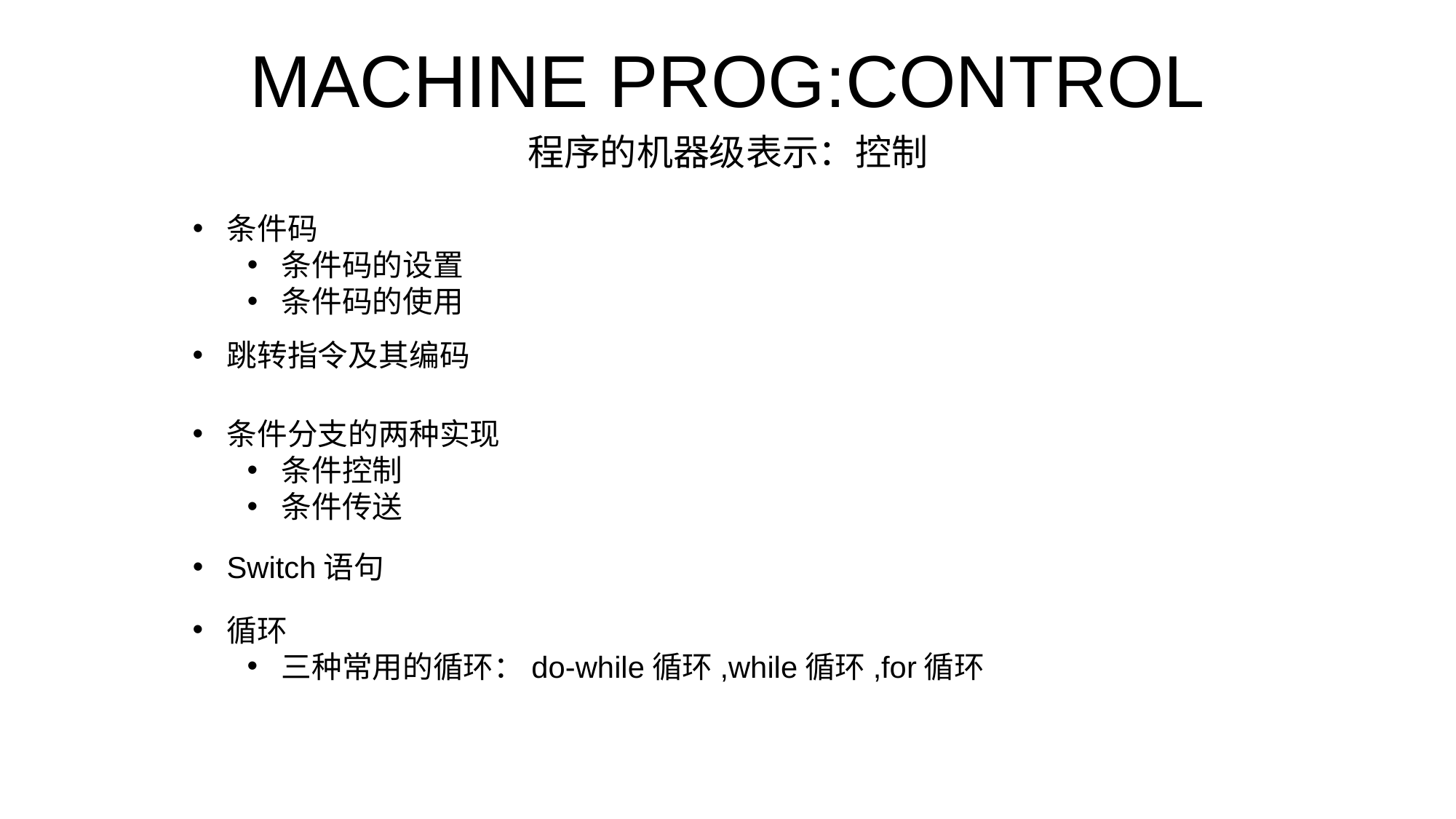

# MACHINE PROG:CONTROL
程序的机器级表示：控制

条件码
条件码的设置
条件码的使用

跳转指令及其编码
条件分支的两种实现
条件控制
条件传送
Switch语句

循环
三种常用的循环：do-while循环,while循环,for循环